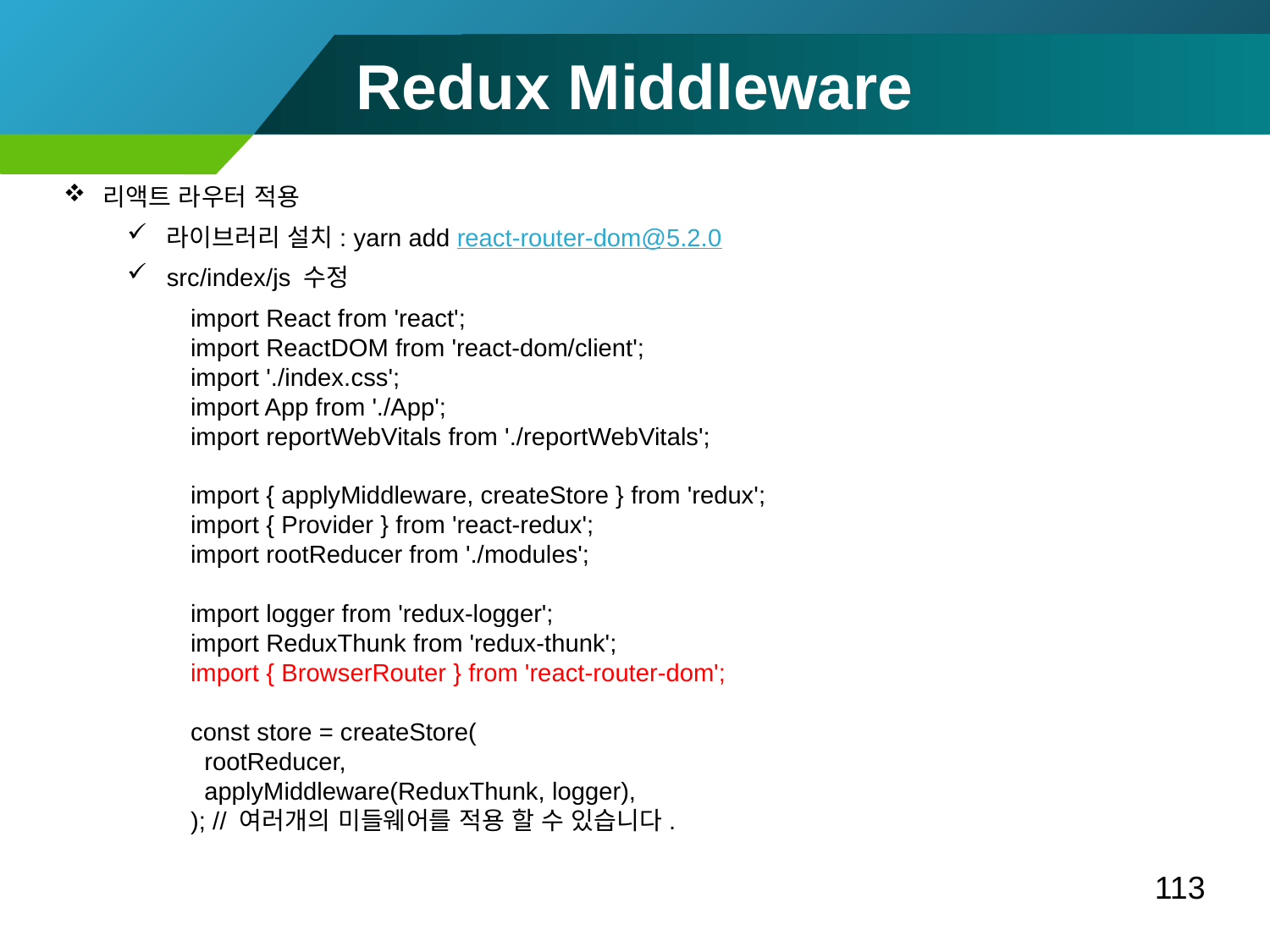

Redux Middleware
리액트 라우터 적용
라이브러리 설치: yarn add react-router-dom@5.2.0
src/index/js 수정
import React from 'react';
import ReactDOM from 'react-dom/client';
import './index.css';
import App from './App';
import reportWebVitals from './reportWebVitals';

import { applyMiddleware, createStore } from 'redux';
import { Provider } from 'react-redux';
import rootReducer from './modules';

import logger from 'redux-logger';
import ReduxThunk from 'redux-thunk';
import { BrowserRouter } from 'react-router-dom';

const store = createStore(
  rootReducer,
  applyMiddleware(ReduxThunk, logger),
); // 여러개의 미들웨어를 적용 할 수 있습니다.

113